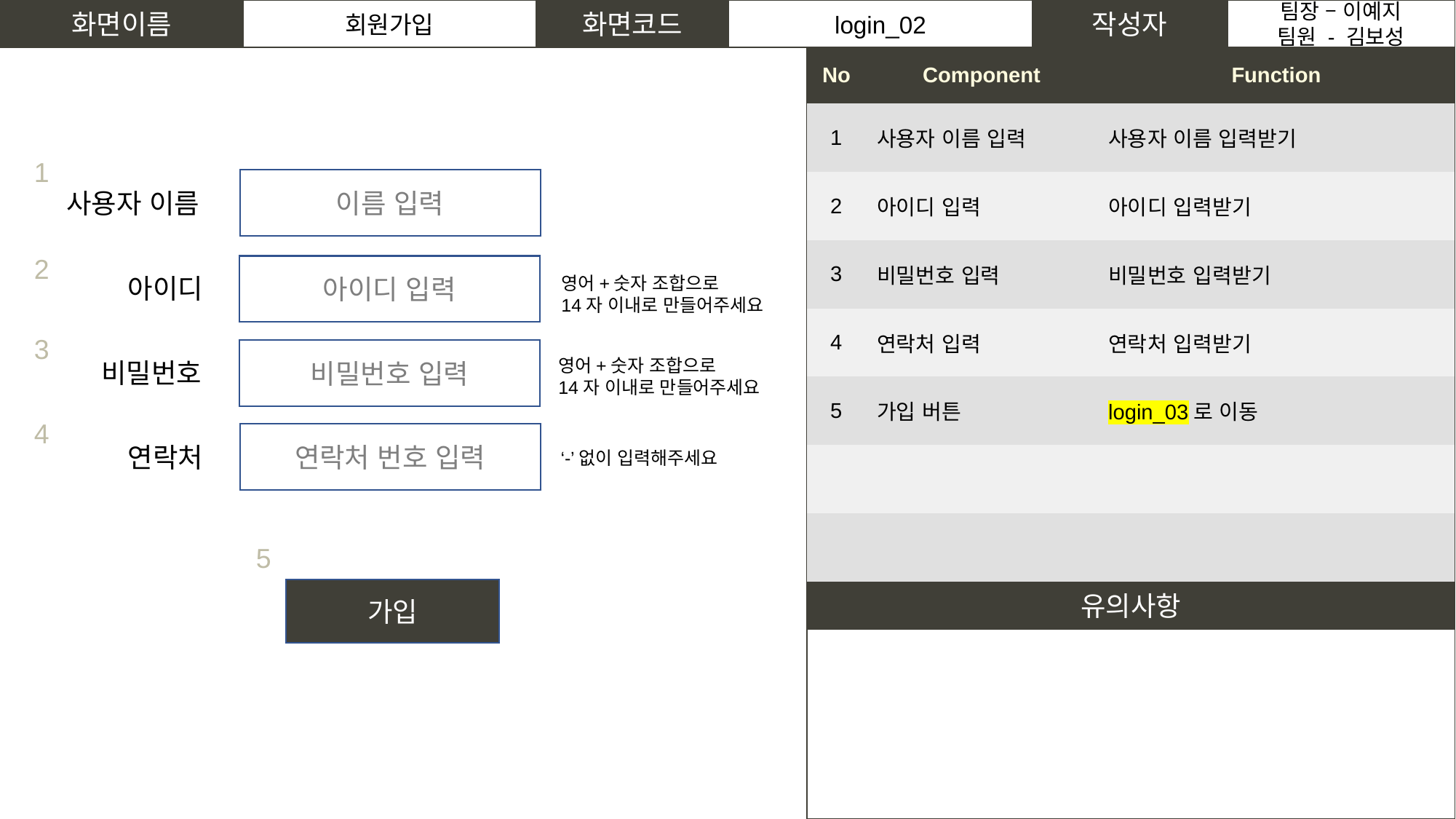

화면이름
회원가입
화면코드
login_02
작성자
팀장 – 이예지
팀원 - 김보성
| No | Component | Function |
| --- | --- | --- |
| 1 | 사용자 이름 입력 | 사용자 이름 입력받기 |
| 2 | 아이디 입력 | 아이디 입력받기 |
| 3 | 비밀번호 입력 | 비밀번호 입력받기 |
| 4 | 연락처 입력 | 연락처 입력받기 |
| 5 | 가입 버튼 | login\_03로 이동 |
|  |  |  |
|  |  |  |
1
이름 입력
사용자 이름
2
아이디 입력
아이디
영어+숫자 조합으로
14자 이내로 만들어주세요
3
비밀번호 입력
영어+숫자 조합으로
14자 이내로 만들어주세요
비밀번호
4
연락처 번호 입력
연락처
‘-’없이 입력해주세요
5
가입
유의사항